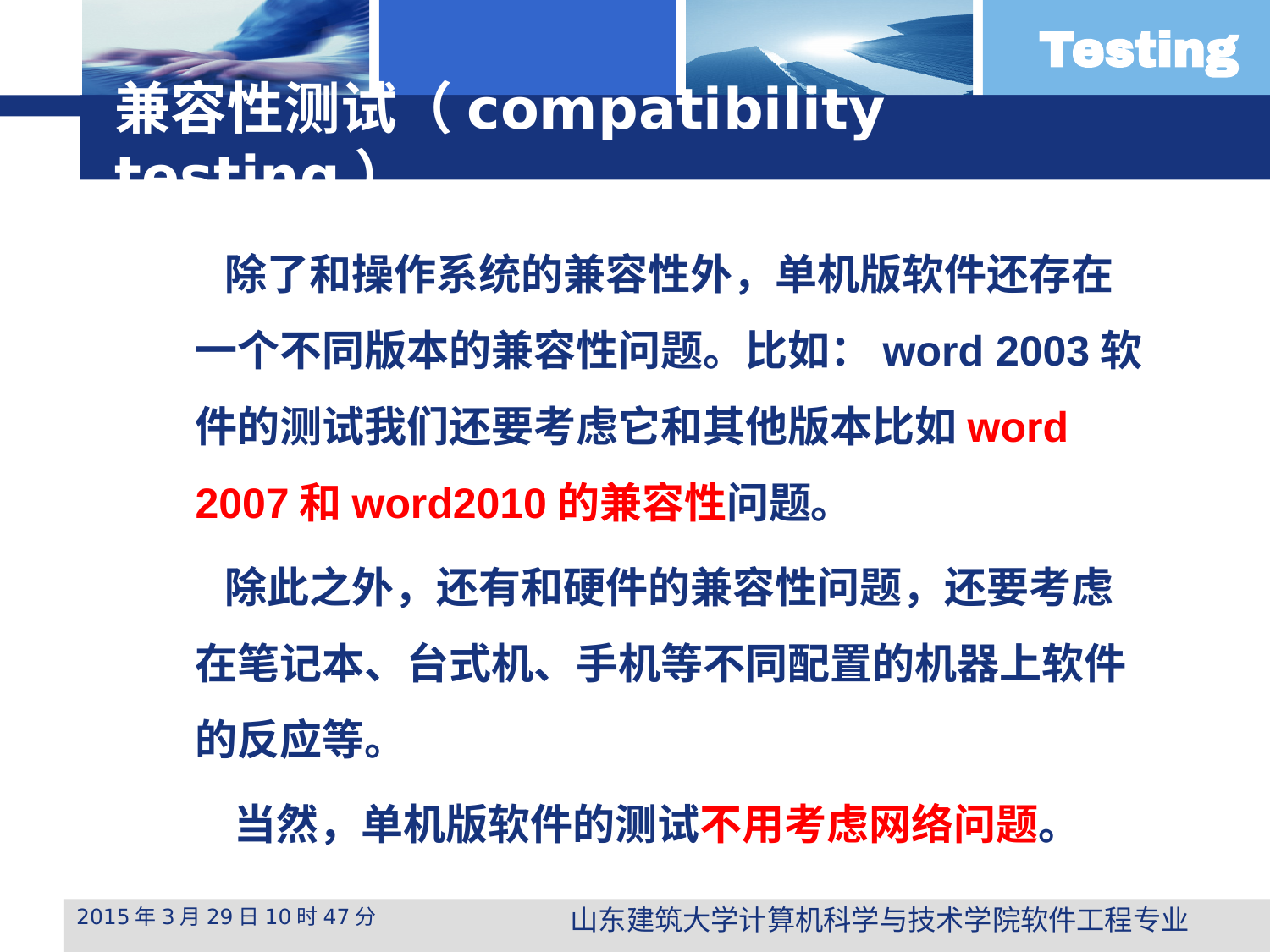

# 兼容性测试（compatibility  testing）
       除了和操作系统的兼容性外，单机版软件还存在一个不同版本的兼容性问题。比如：word 2003软件的测试我们还要考虑它和其他版本比如word 2007和word2010的兼容性问题。
       除此之外，还有和硬件的兼容性问题，还要考虑在笔记本、台式机、手机等不同配置的机器上软件的反应等。
        当然，单机版软件的测试不用考虑网络问题。
山东建筑大学计算机科学与技术学院软件工程专业
2015年3月29日10时47分